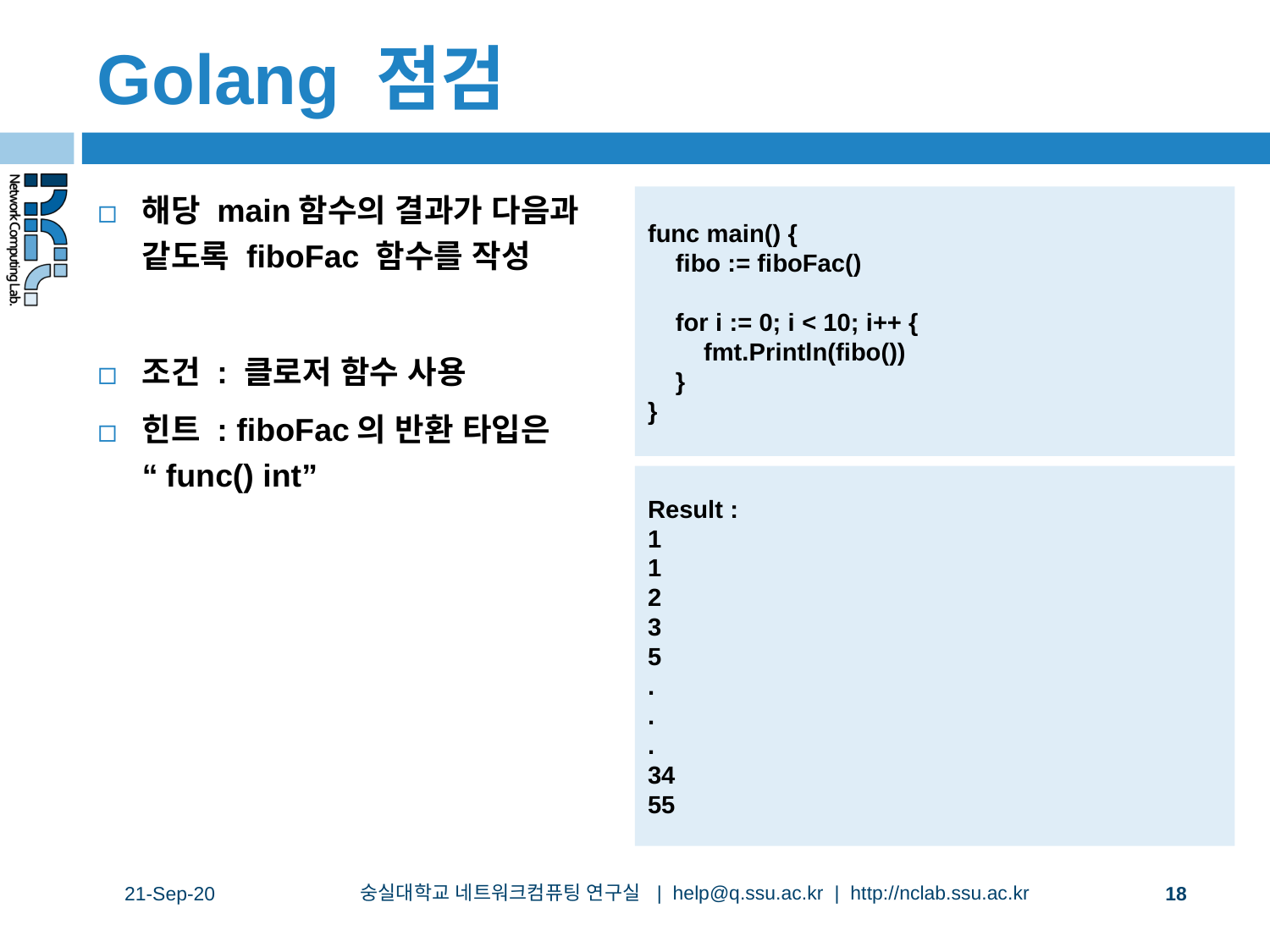

# Golang 점검
해당 main함수의 결과가 다음과 같도록 fiboFac 함수를 작성

조건 : 클로저 함수 사용
힌트 : fiboFac의 반환 타입은 “func() int”
func main() {
    fibo := fiboFac()
    for i := 0; i < 10; i++ {
        fmt.Println(fibo())
    }
}
Result :
1
1
2
3
5
.
.
.
34
55
숭실대학교 네트워크컴퓨팅 연구실  |  help@q.ssu.ac.kr  |  http://nclab.ssu.ac.kr
21-Sep-20
18